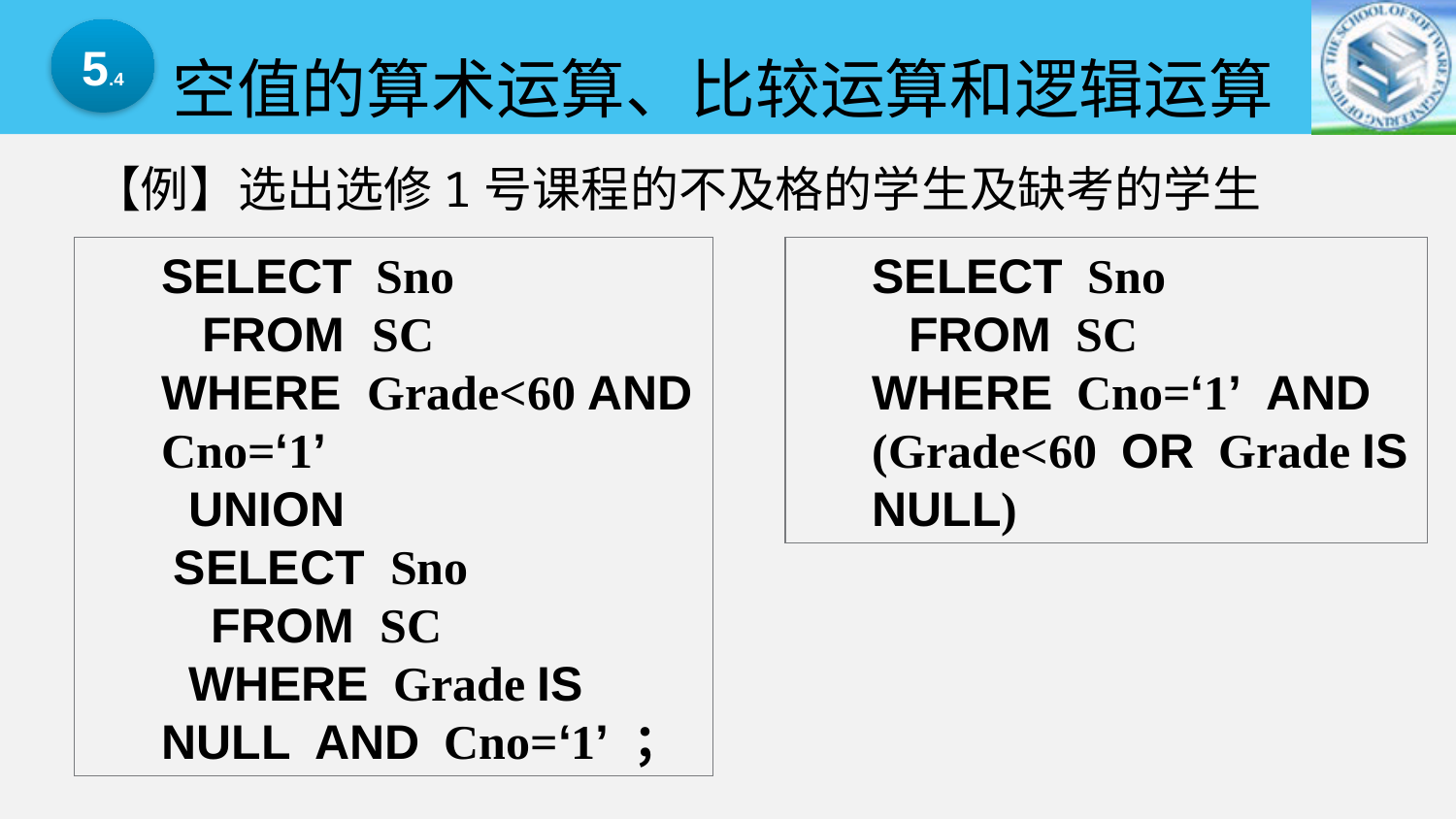

空值的算术运算、比较运算和逻辑运算
5.4
【例】选出选修1号课程的不及格的学生及缺考的学生
SELECT  Sno
   FROM  SC
WHERE  Grade<60 AND Cno=‘1’
  UNION
 SELECT  Sno
    FROM  SC
  WHERE  Grade IS NULL  AND  Cno=‘1’ ；
SELECT  Sno
   FROM  SC
WHERE  Cno=‘1’  AND (Grade<60  OR  Grade IS NULL)